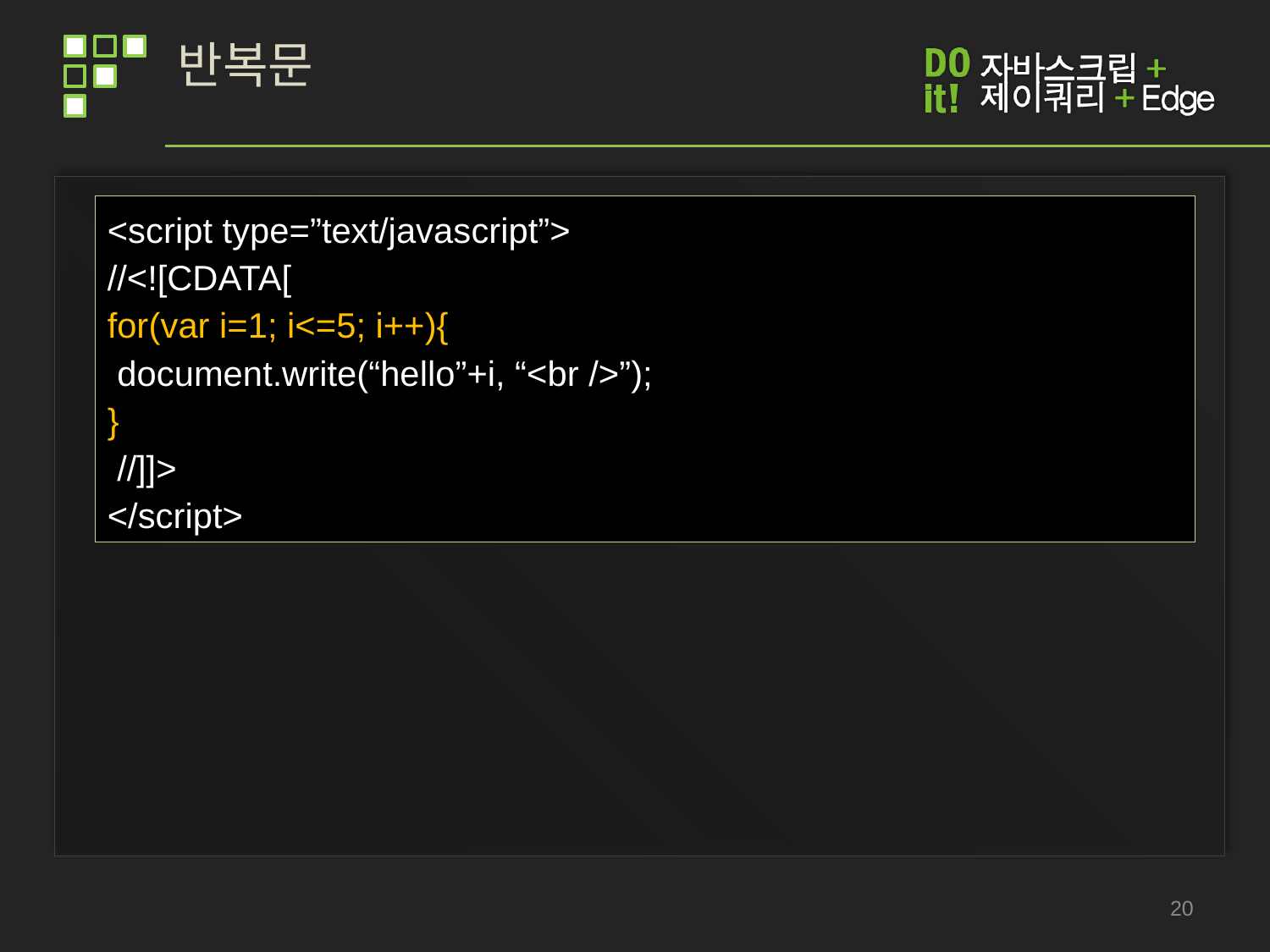

# 반복문
<script type=”text/javascript”>
//<![CDATA[
for(var i=1; i<=5; i++){
 document.write(“hello”+i, “<br />”);
}
 //]]>
</script>
20